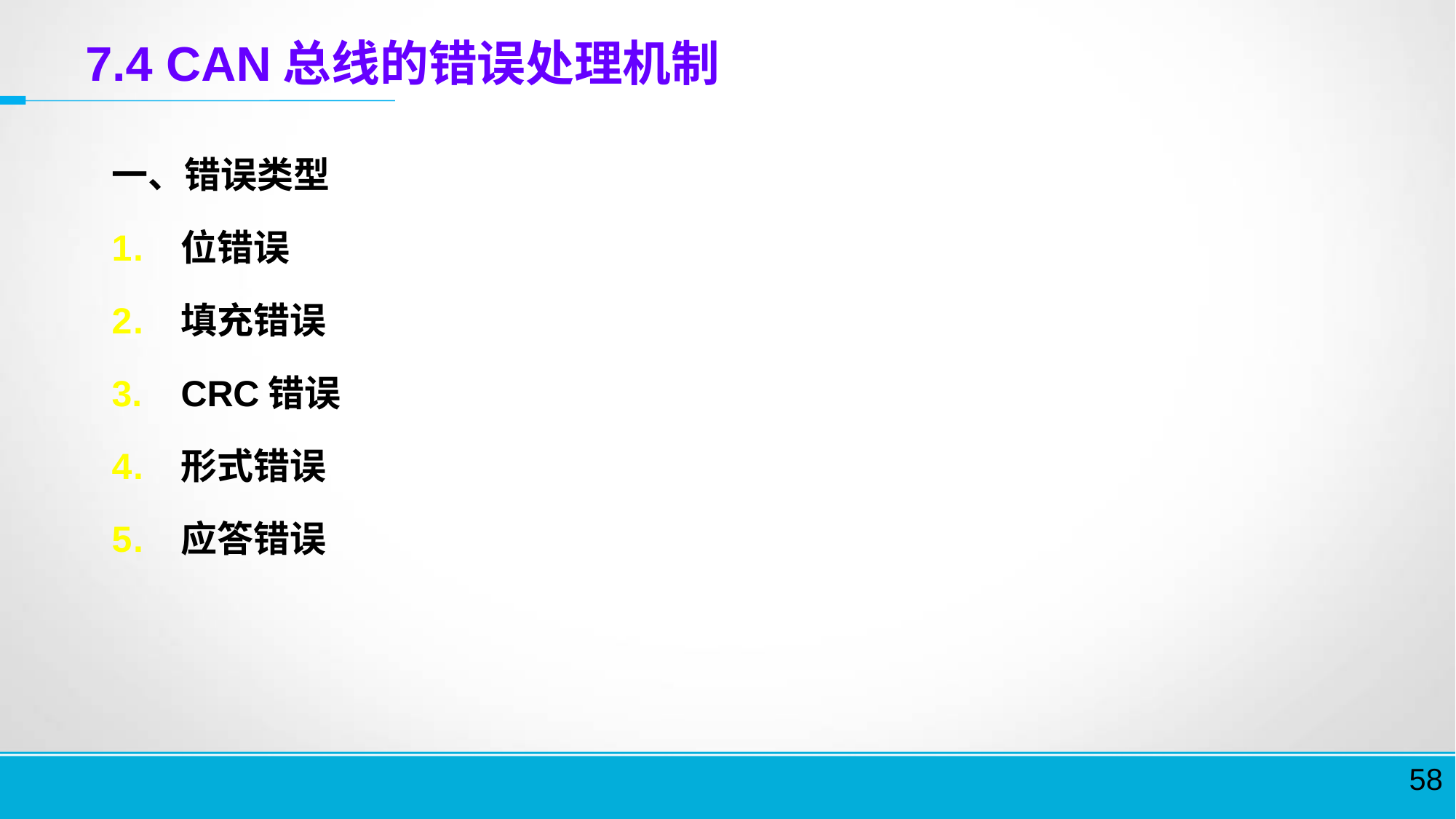

7.4 CAN总线的错误处理机制
一、错误类型
位错误
填充错误
CRC错误
形式错误
应答错误
58